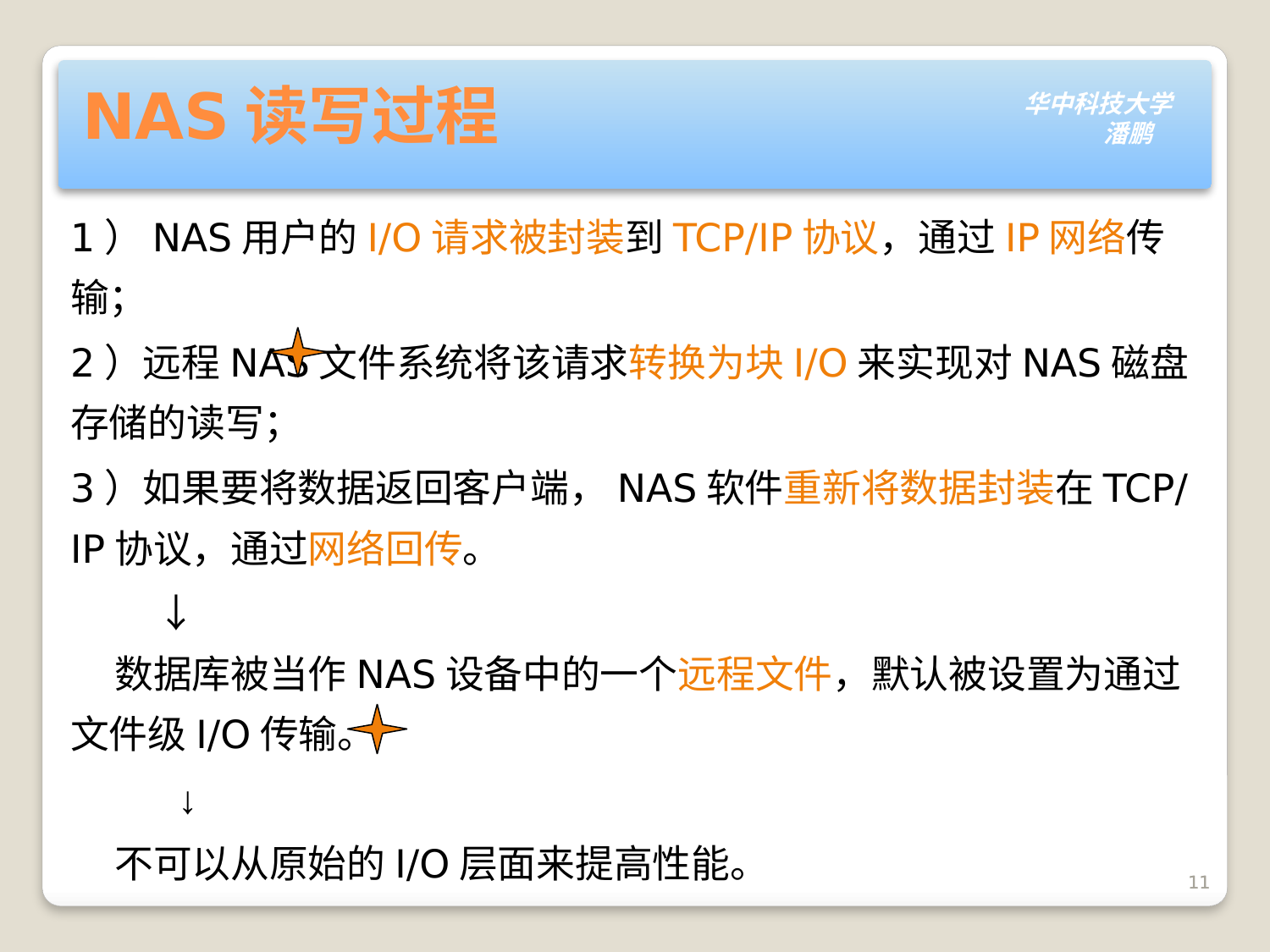

# NAS读写过程
1）NAS用户的I/O请求被封装到TCP/IP协议，通过IP网络传输；
2）远程NAS文件系统将该请求转换为块I/O来实现对NAS磁盘存储的读写；
3）如果要将数据返回客户端，NAS软件重新将数据封装在TCP/IP协议，通过网络回传。
          ↓ 
    数据库被当作NAS设备中的一个远程文件，默认被设置为通过文件级I/O传输。
          ↓
    不可以从原始的I/O层面来提高性能。

11
11